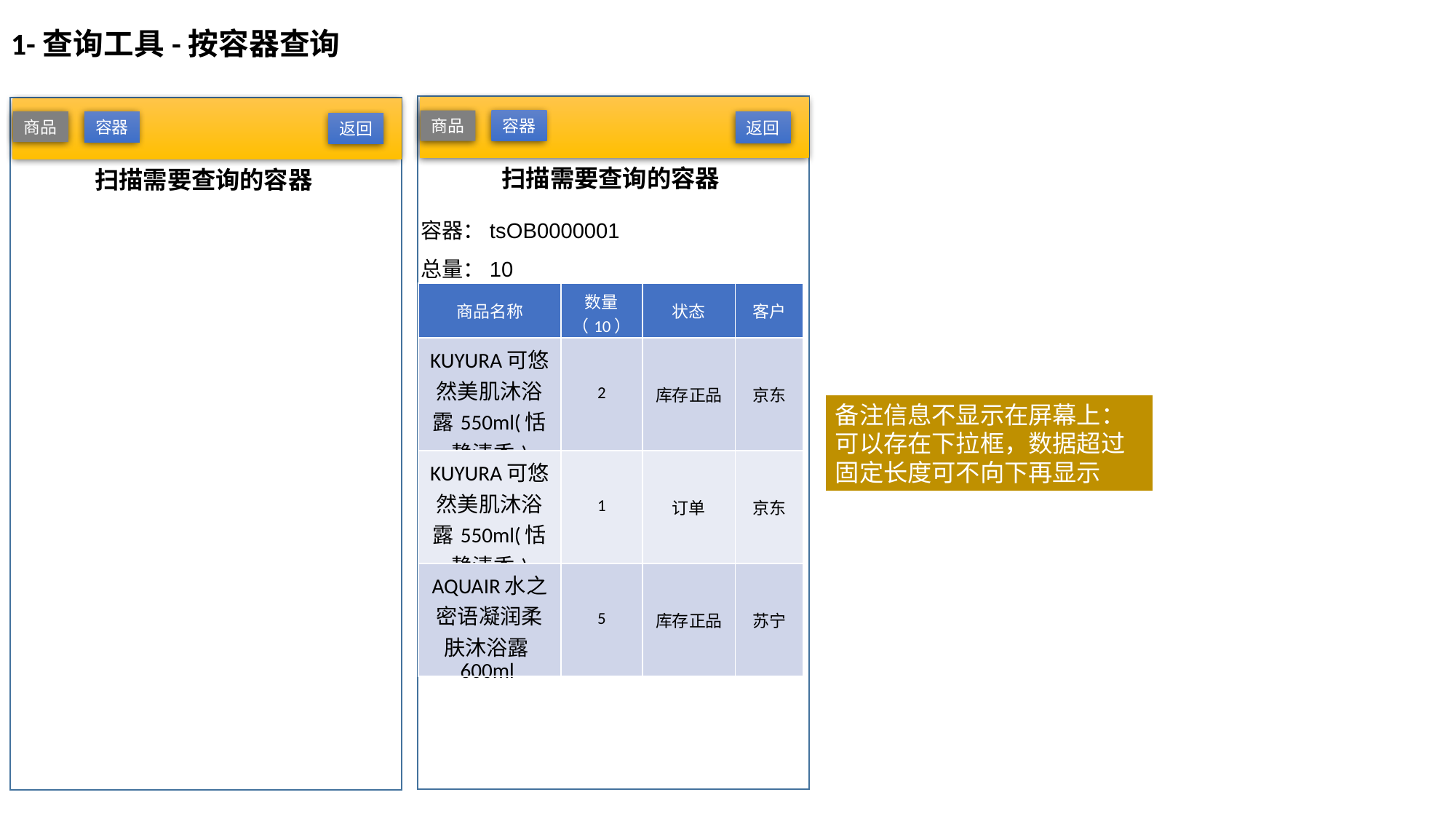

# 1-查询工具-按容器查询

商品
容器
商品
容器
返回
返回
扫描需要查询的容器
扫描需要查询的容器
容器：tsOB0000001
总量：10
| 商品名称 | 数量（10） | 状态 | 客户 |
| --- | --- | --- | --- |
| KUYURA可悠然美肌沐浴露550ml(恬静清香)(进) | 2 | 库存正品 | 京东 |
| KUYURA可悠然美肌沐浴露550ml(恬静清香)(进) | 1 | 订单 | 京东 |
| AQUAIR水之密语凝润柔肤沐浴露600ml | 5 | 库存正品 | 苏宁 |
备注信息不显示在屏幕上：可以存在下拉框，数据超过固定长度可不向下再显示